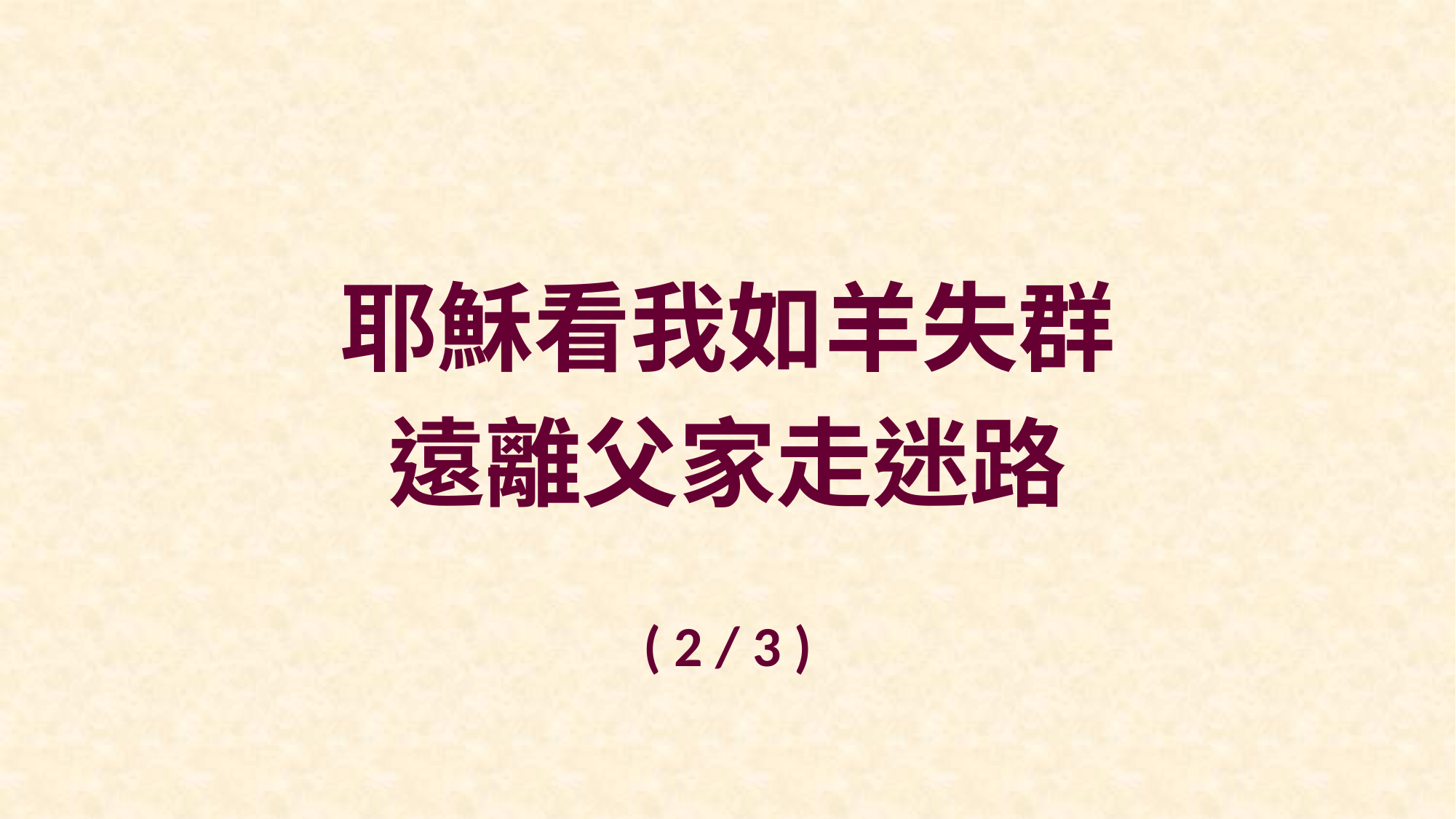

耶穌看我如羊失群
遠離父家走迷路
( 2 / 3 )